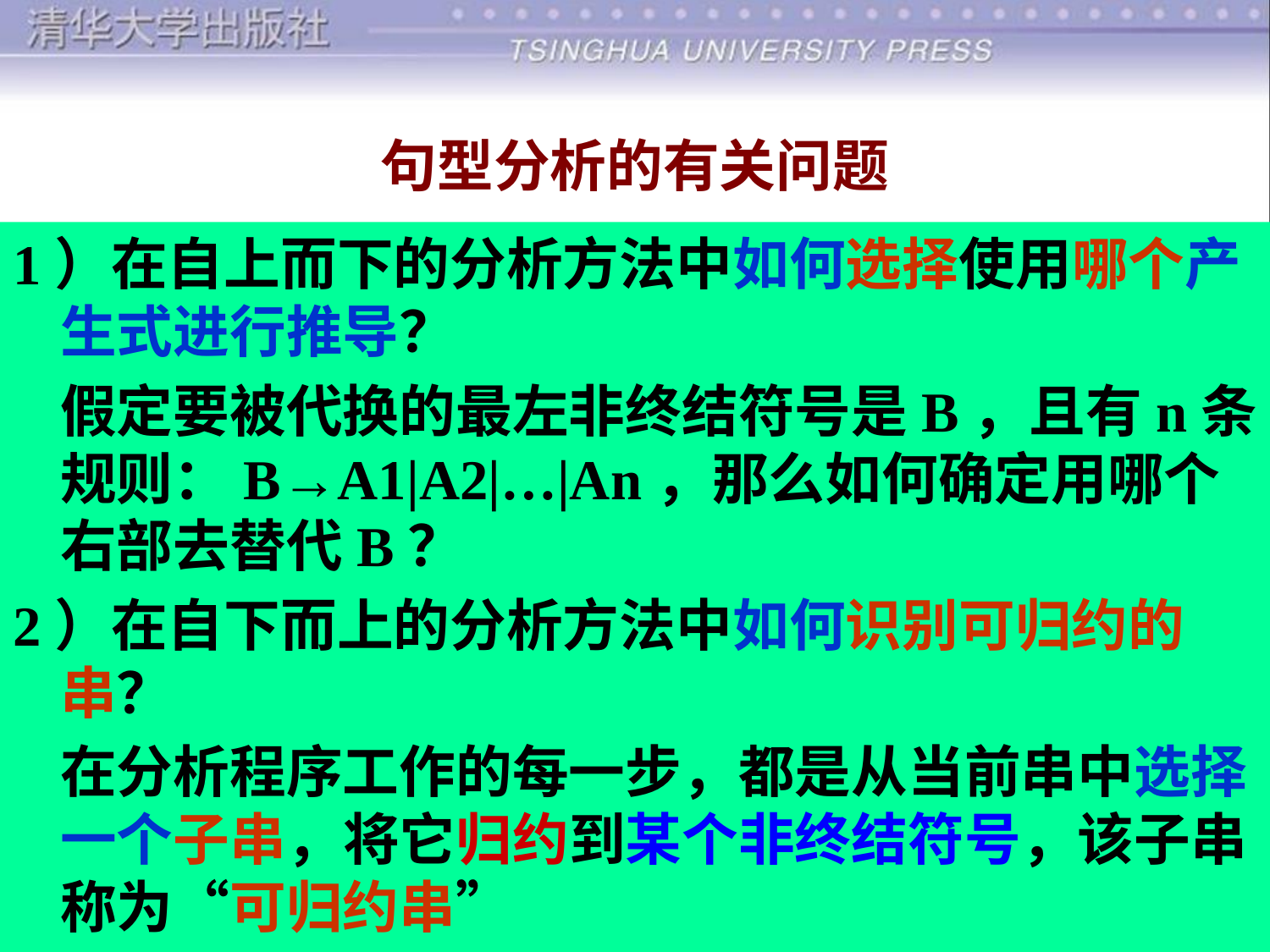

# 句型分析的有关问题
1）在自上而下的分析方法中如何选择使用哪个产生式进行推导？
	假定要被代换的最左非终结符号是B，且有n条规则：B→A1|A2|…|An，那么如何确定用哪个右部去替代B？
2）在自下而上的分析方法中如何识别可归约的串？
	在分析程序工作的每一步，都是从当前串中选择一个子串，将它归约到某个非终结符号，该子串称为“可归约串”